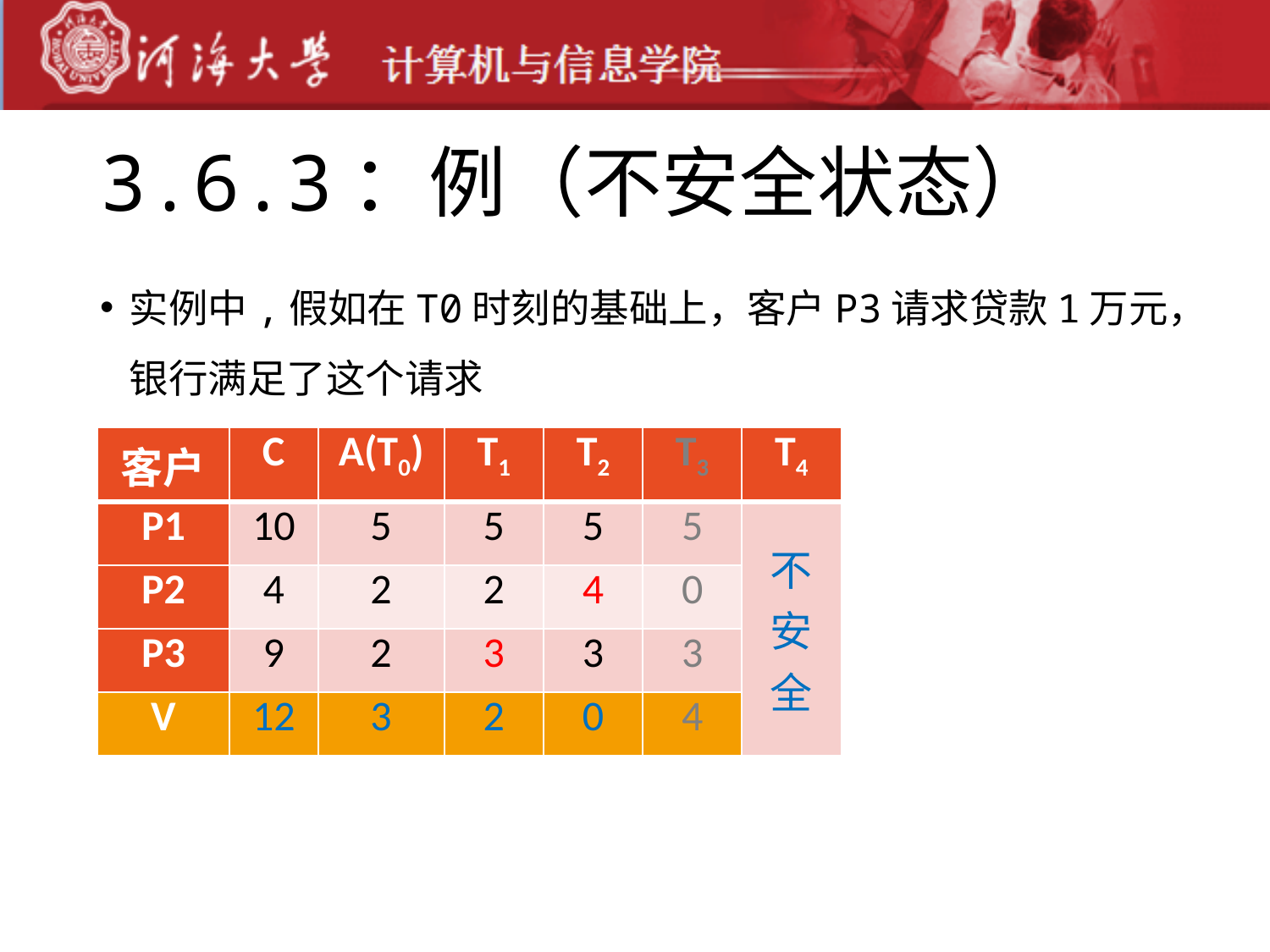

# 3.6.3：例（不安全状态）
实例中,假如在T0时刻的基础上，客户P3请求贷款1万元，银行满足了这个请求
| 客户 | C | A(T0) | T1 | T2 | T3 | T4 |
| --- | --- | --- | --- | --- | --- | --- |
| P1 | 10 | 5 | 5 | 5 | 5 | 不安全 |
| P2 | 4 | 2 | 2 | 4 | 0 |  |
| P3 | 9 | 2 | 3 | 3 | 3 |  |
| V | 12 | 3 | 2 | 0 | 4 |  |